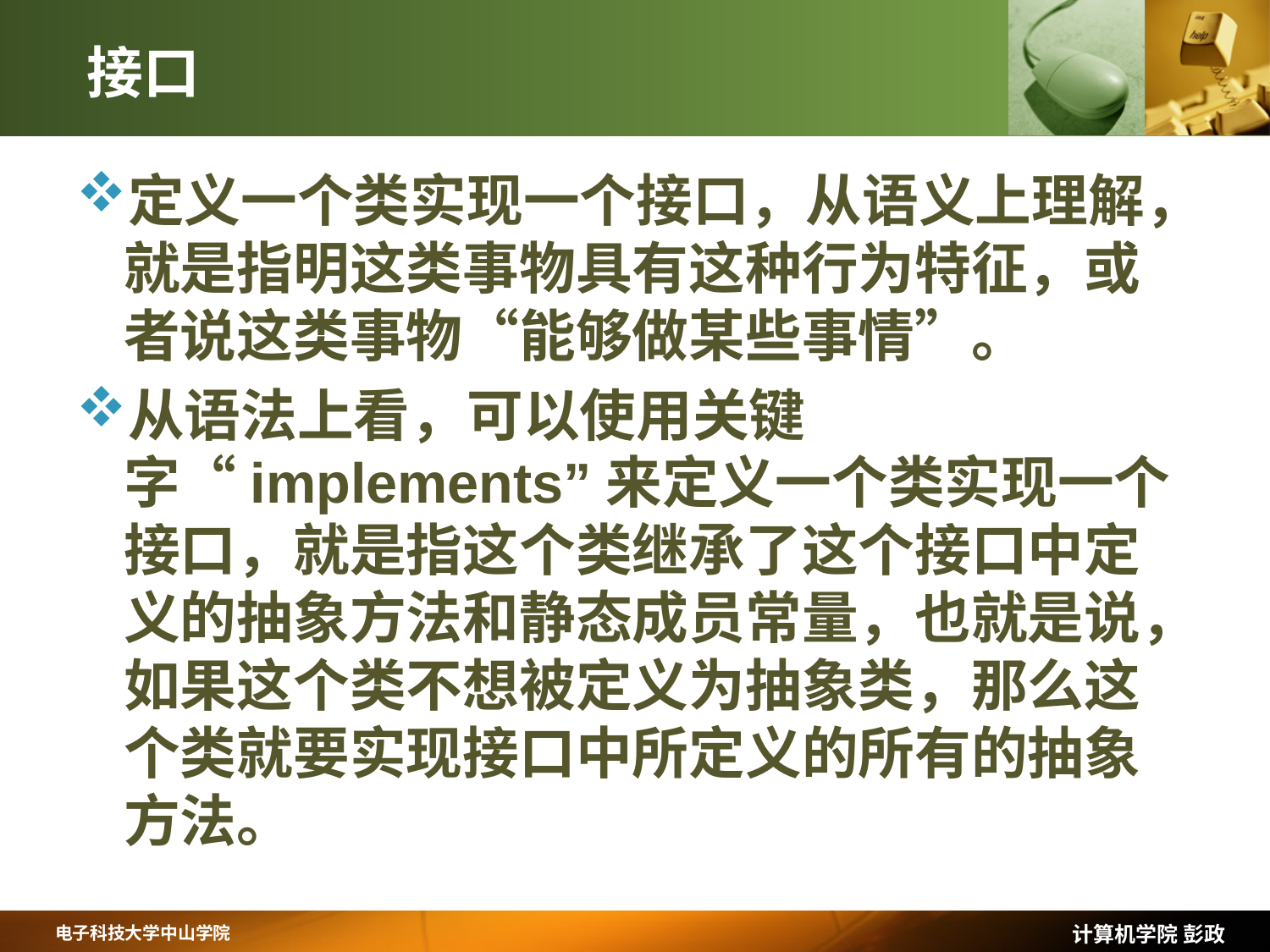

# 接口
定义一个类实现一个接口，从语义上理解，就是指明这类事物具有这种行为特征，或者说这类事物“能够做某些事情”。
从语法上看，可以使用关键字“implements”来定义一个类实现一个接口，就是指这个类继承了这个接口中定义的抽象方法和静态成员常量，也就是说，如果这个类不想被定义为抽象类，那么这个类就要实现接口中所定义的所有的抽象方法。
计算机学院 彭政
电子科技大学中山学院